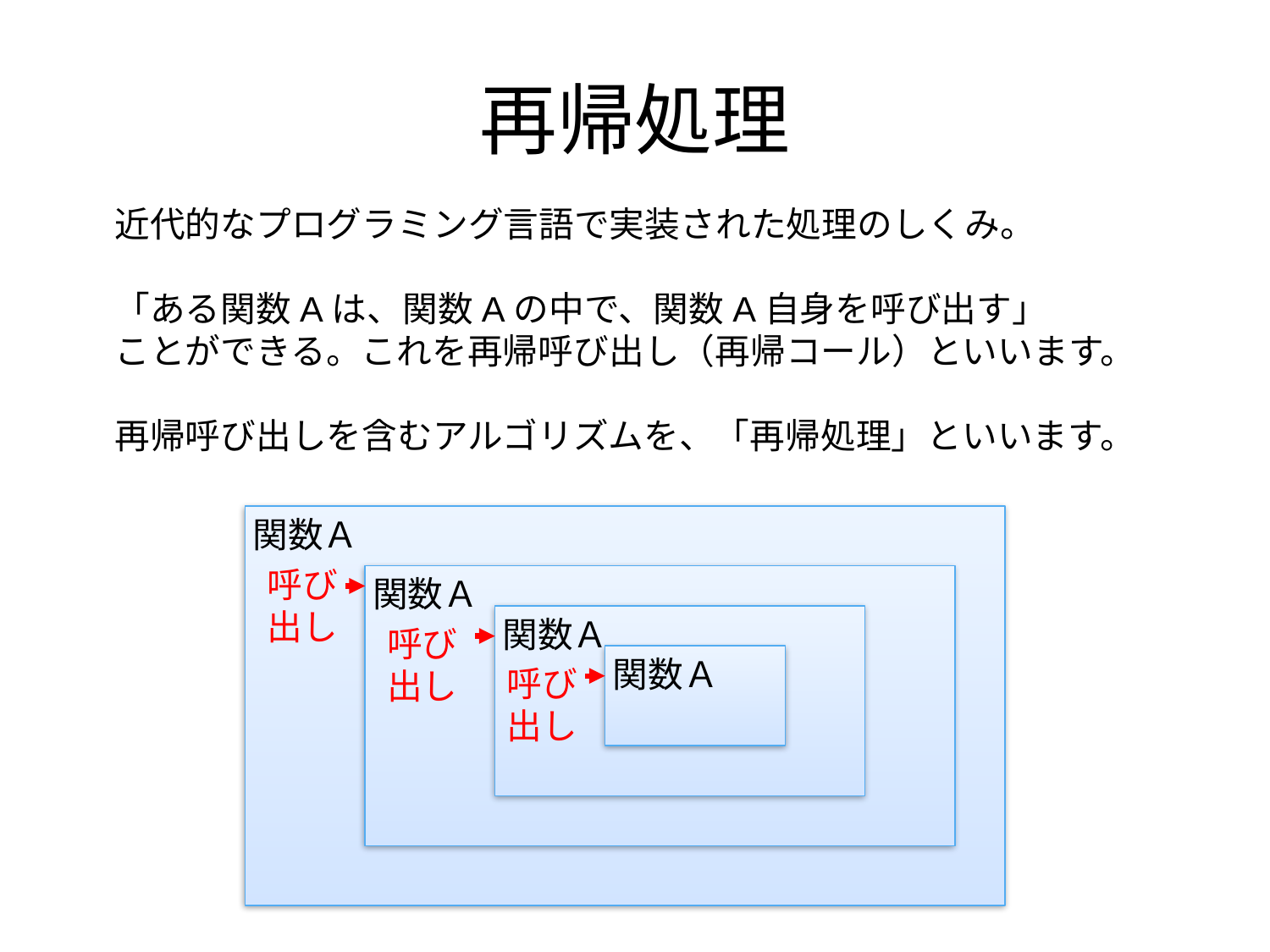

# 再帰処理
近代的なプログラミング言語で実装された処理のしくみ。

「ある関数Aは、関数Aの中で、関数A自身を呼び出す」
ことができる。これを再帰呼び出し（再帰コール）といいます。

再帰呼び出しを含むアルゴリズムを、「再帰処理」といいます。

関数Ａ
呼び
出し

関数Ａ

関数Ａ
呼び
出し

関数Ａ
呼び
出し